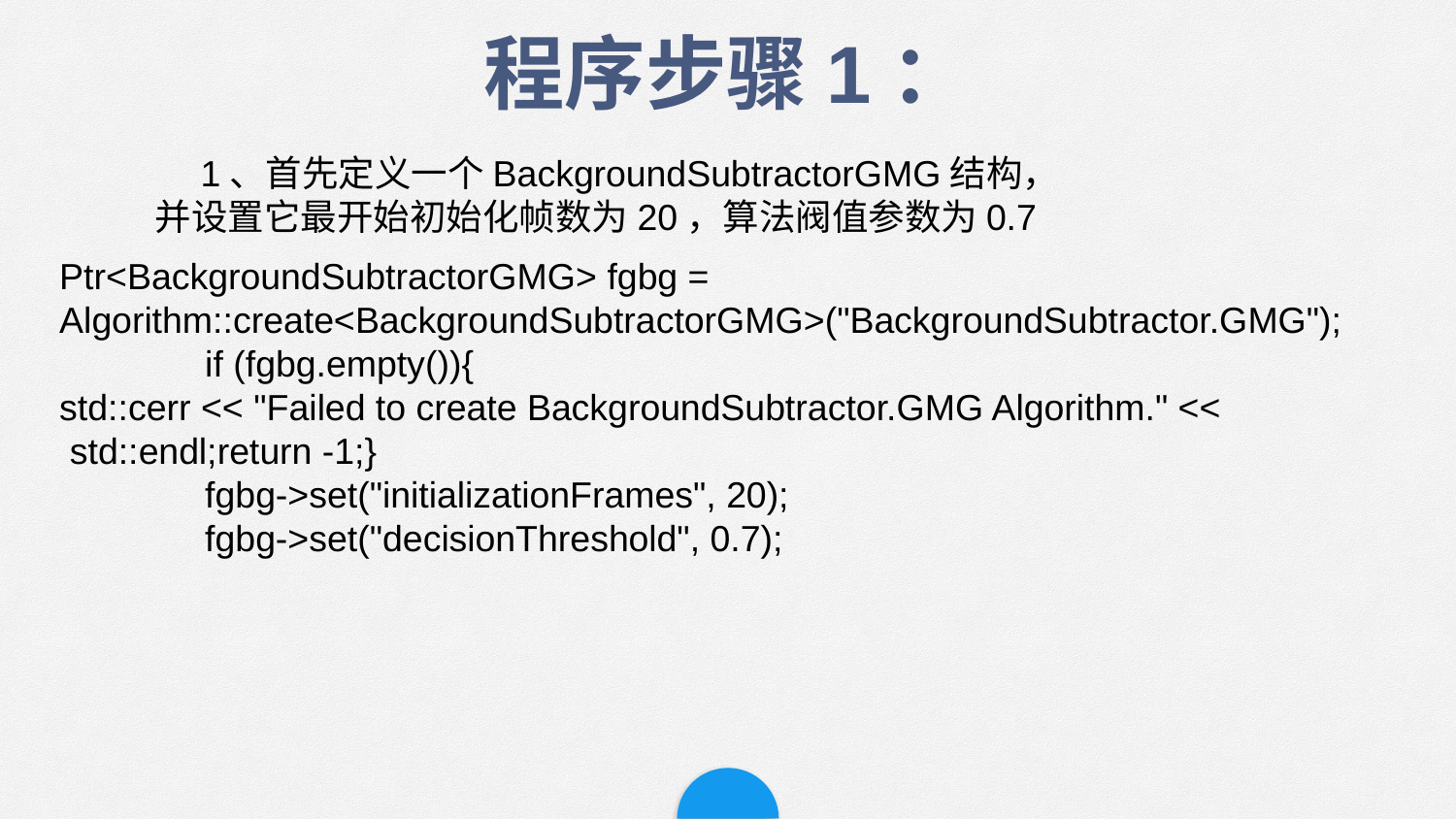

程序步骤1：
　1、首先定义一个BackgroundSubtractorGMG结构，并设置它最开始初始化帧数为20，算法阀值参数为0.7
Ptr<BackgroundSubtractorGMG> fgbg = Algorithm::create<BackgroundSubtractorGMG>("BackgroundSubtractor.GMG");
	if (fgbg.empty()){
std::cerr << "Failed to create BackgroundSubtractor.GMG Algorithm." <<
 std::endl;return -1;}
	fgbg->set("initializationFrames", 20);
	fgbg->set("decisionThreshold", 0.7);

12